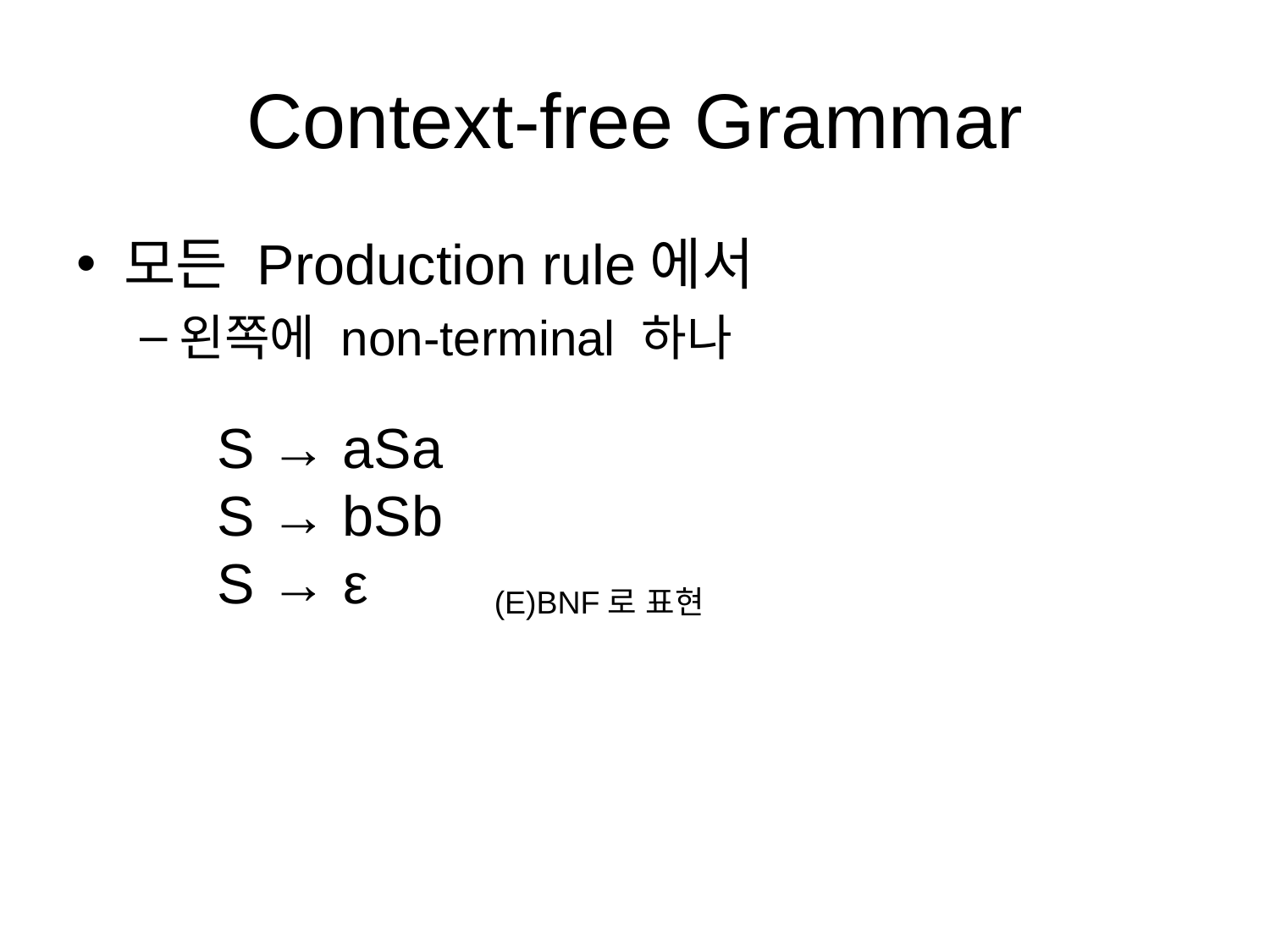

# Context-free Grammar
모든 Production rule에서
왼쪽에 non-terminal 하나

S → aSa
S → bSb
S → ε
(E)BNF로 표현